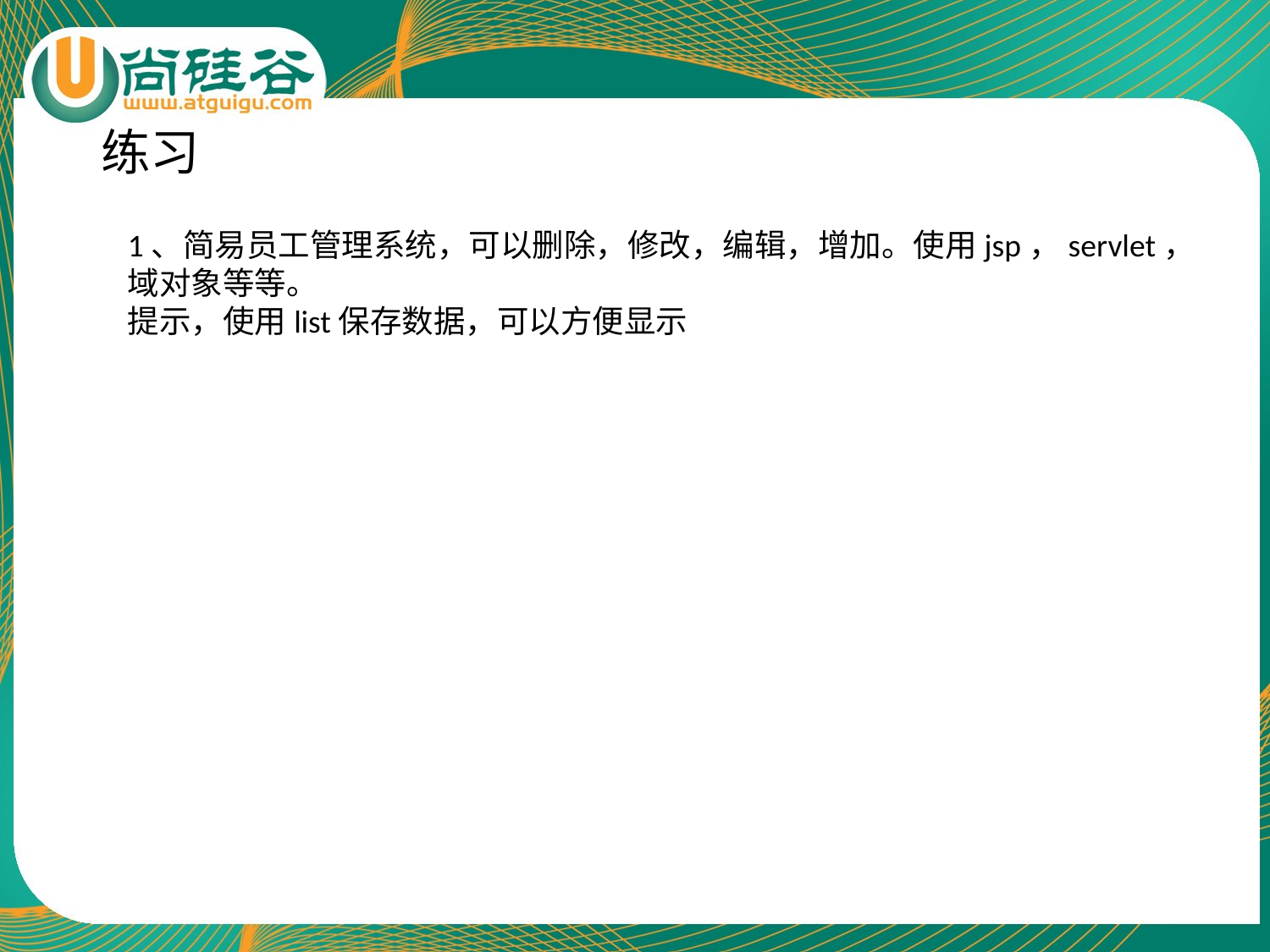

练习
1、简易员工管理系统，可以删除，修改，编辑，增加。使用jsp，servlet，
域对象等等。
提示，使用list保存数据，可以方便显示